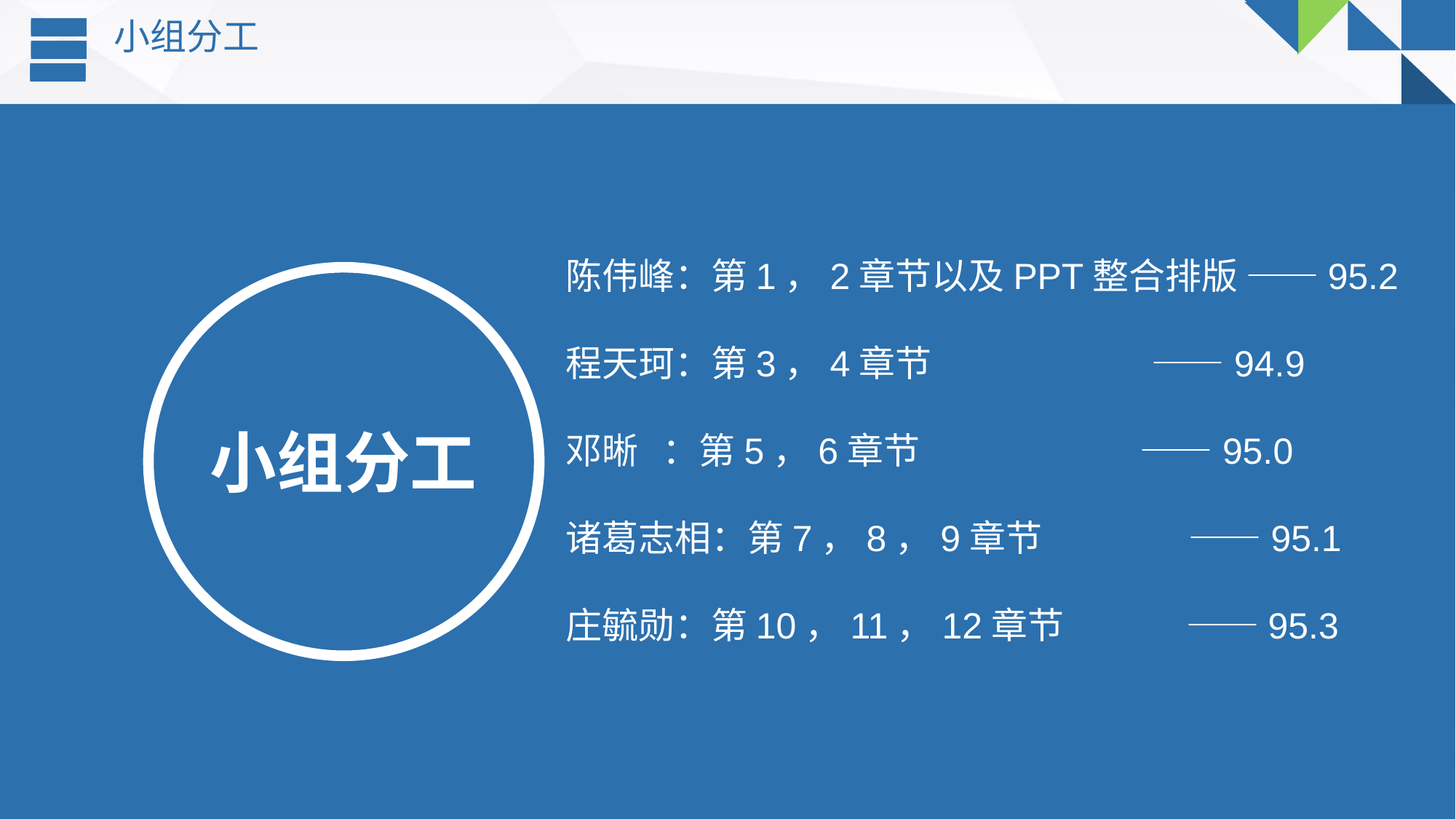

小组分工

陈伟峰：第1，2章节以及PPT整合排版 ——95.2

程天珂：第3，4章节                           ——94.9

邓晰   ：第5，6章节                           ——95.0

诸葛志相：第7，8，9章节                  ——95.1

庄毓勋：第10，11，12章节               ——95.3

小组分工